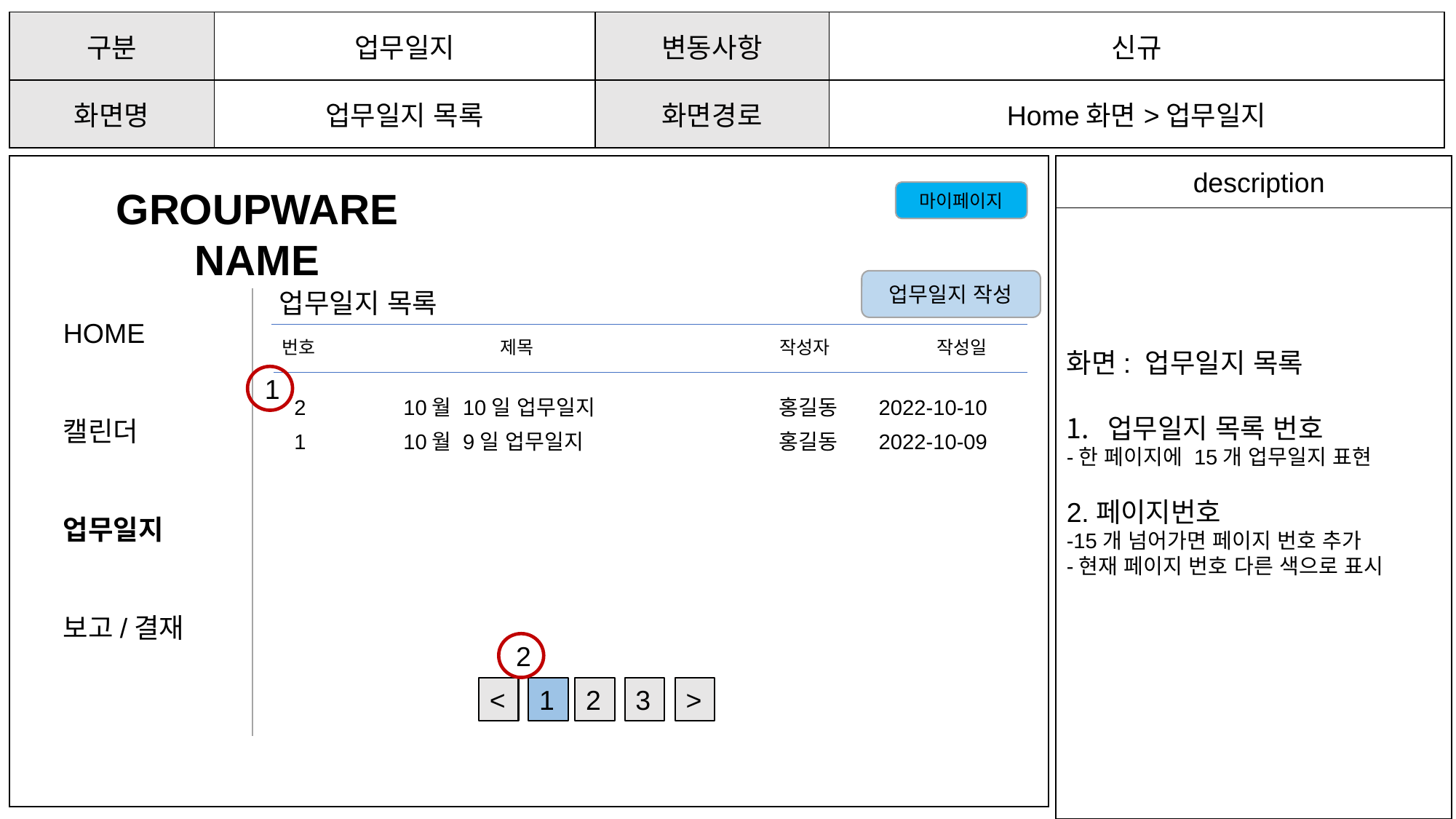

| 구분 | 업무일지 | 변동사항 | 신규 |
| --- | --- | --- | --- |
| 화면명 | 업무일지 목록 | 화면경로 | Home화면>업무일지 |

화면: 업무일지 목록

업무일지 목록 번호
-한 페이지에 15개 업무일지 표현

2.페이지번호
-15개 넘어가면 페이지 번호 추가
-현재 페이지 번호 다른 색으로 표시

description
GROUPWARE NAME
마이페이지
업무일지 작성
업무일지 목록
HOME

캘린더

업무일지

보고/결재
번호		제목		            작성자	작성일
1
2	10월 10일 업무일지		        홍길동      2022-10-10
1	10월 9일 업무일지		        홍길동      2022-10-09
2
<
1
2
3
>